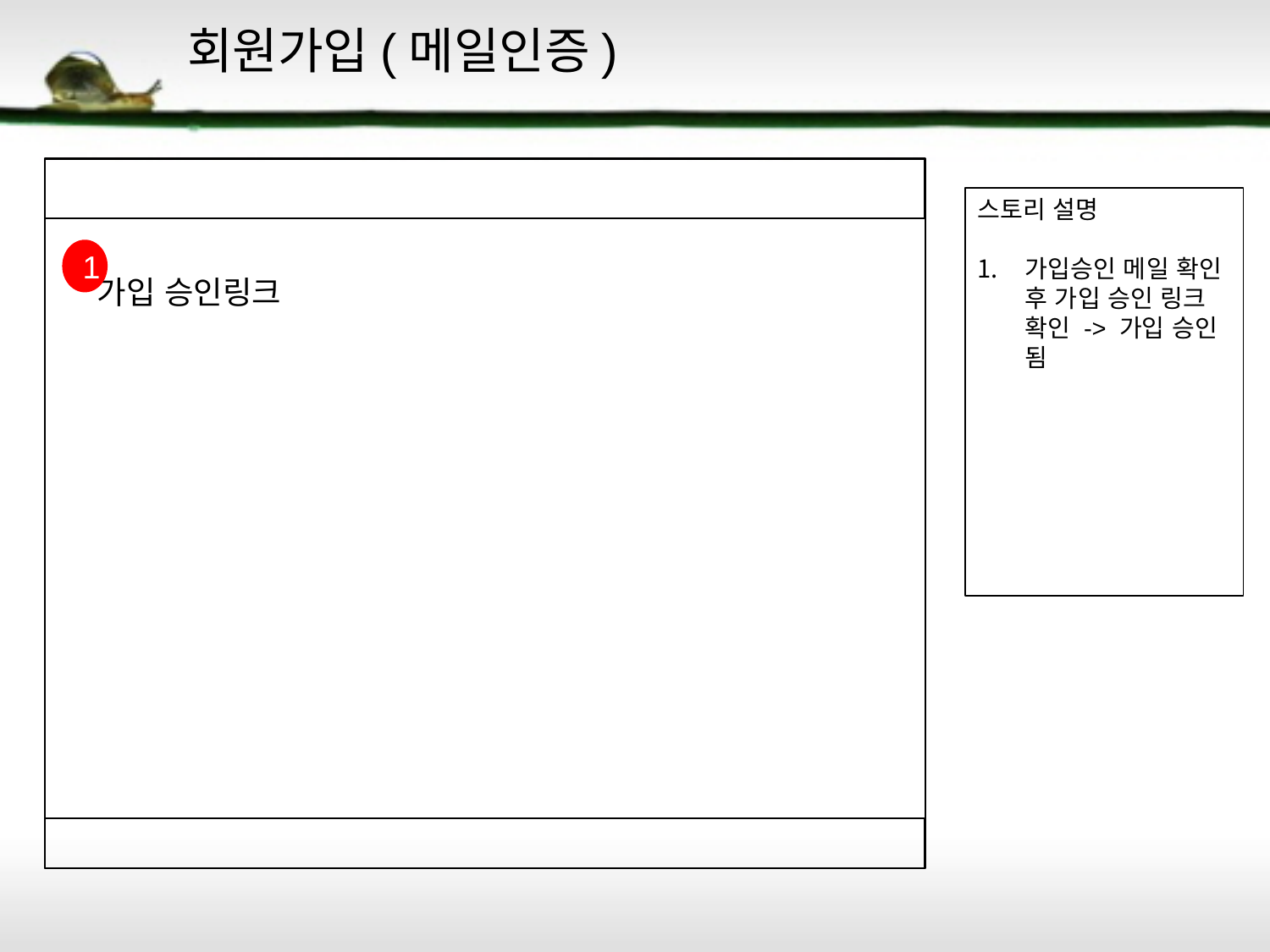

회원가입(메일인증)

스토리 설명

가입승인 메일 확인 후 가입 승인 링크 확인 -> 가입 승인 됨

1
가입 승인링크